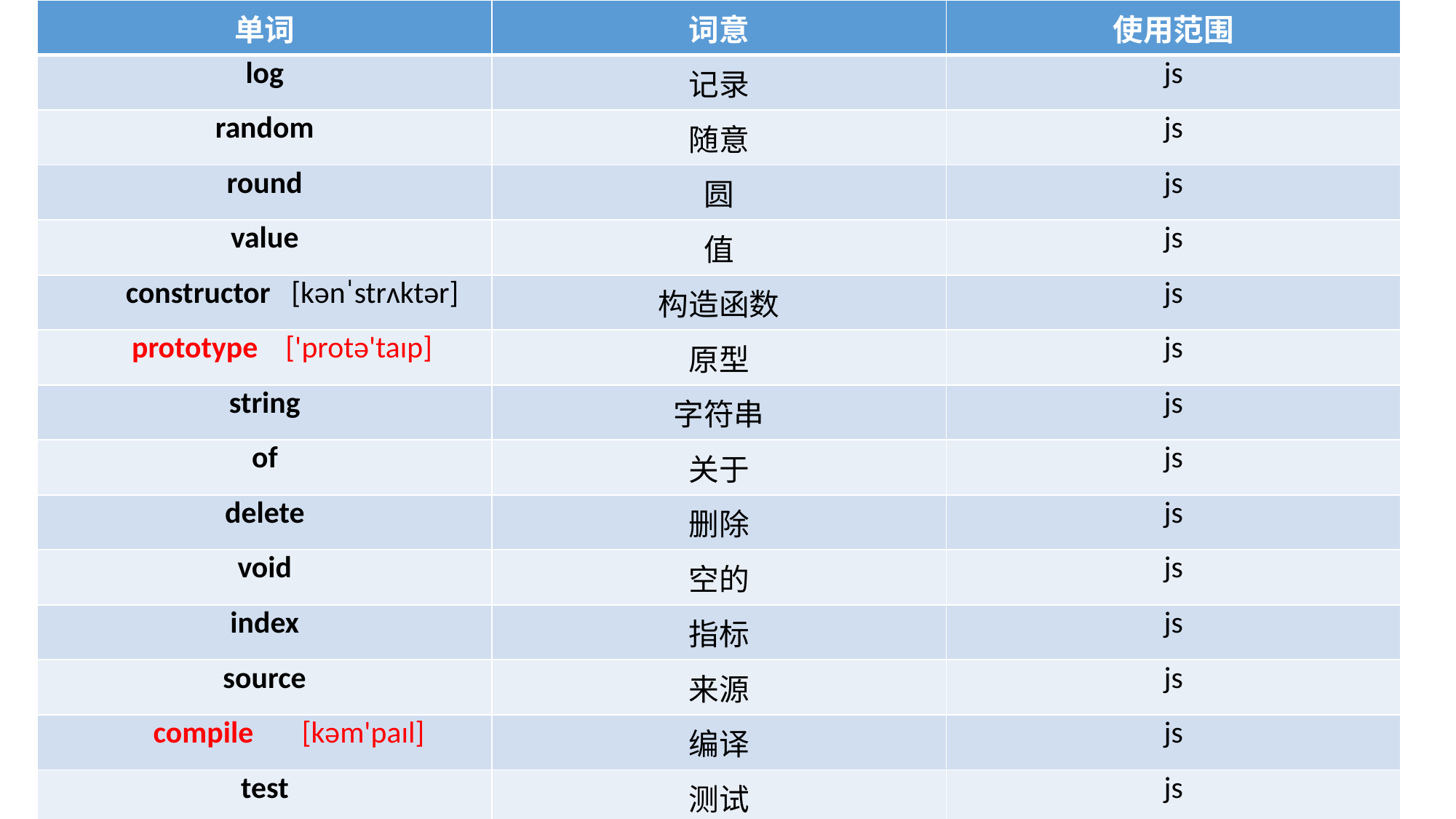

| 单词 | 词意 | 使用范围 |
| --- | --- | --- |
| log | 记录 | js |
| random | 随意 | js |
| round | 圆 | js |
| value | 值 | js |
| constructor [kənˈstrʌktər] | 构造函数 | js |
| prototype ['protə'taɪp] | 原型 | js |
| string | 字符串 | js |
| of | 关于 | js |
| delete | 删除 | js |
| void | 空的 | js |
| index | 指标 | js |
| source | 来源 | js |
| compile [kəm'paɪl] | 编译 | js |
| test | 测试 | js |
| char | 字符 | js |
| at | 在 | js |